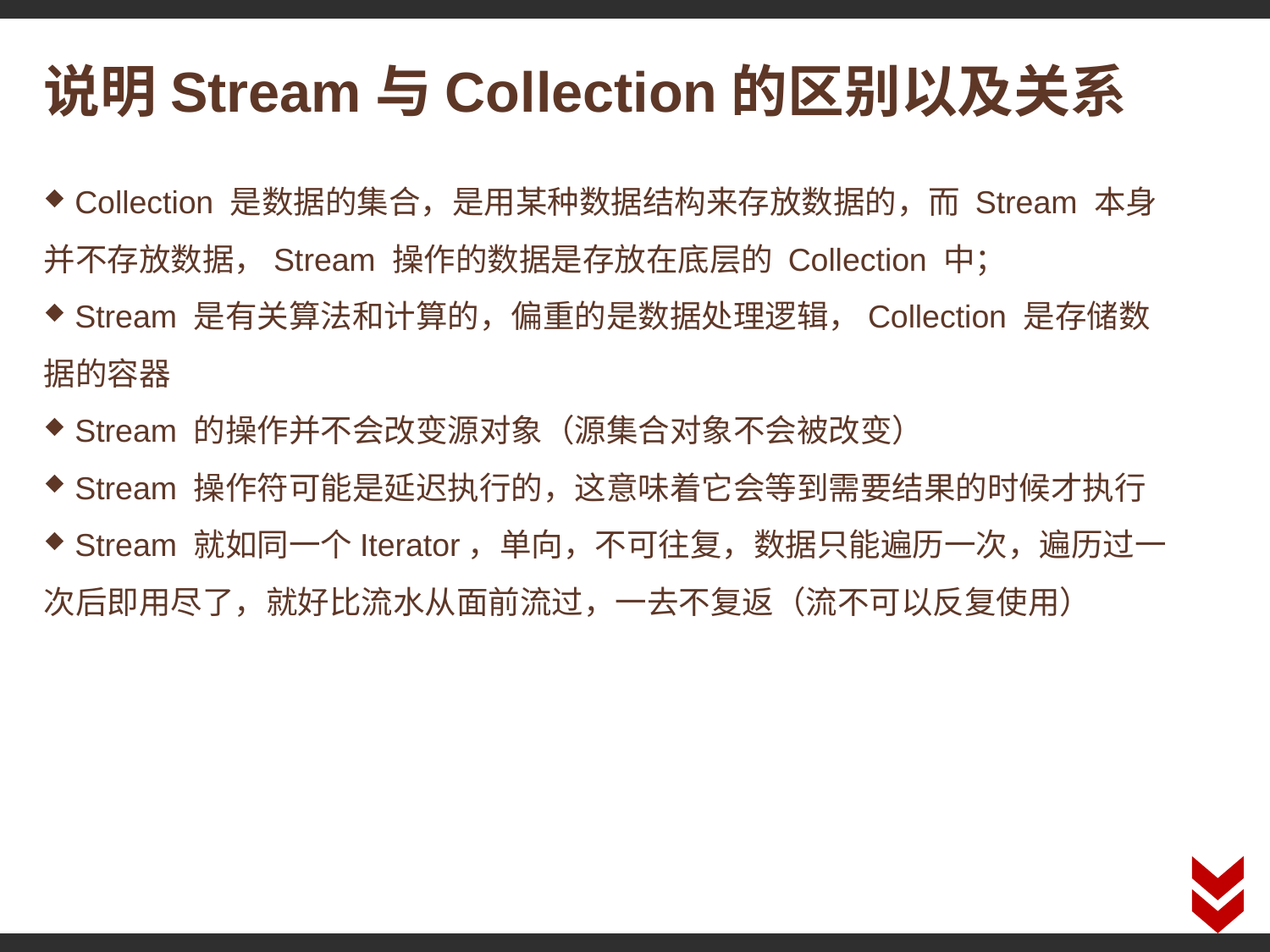

# 说明Stream与Collection的区别以及关系
 Collection 是数据的集合，是用某种数据结构来存放数据的，而 Stream 本身并不存放数据，Stream 操作的数据是存放在底层的 Collection 中；
 Stream 是有关算法和计算的，偏重的是数据处理逻辑，Collection 是存储数据的容器
 Stream 的操作并不会改变源对象（源集合对象不会被改变）
 Stream 操作符可能是延迟执行的，这意味着它会等到需要结果的时候才执行
 Stream 就如同一个Iterator，单向，不可往复，数据只能遍历一次，遍历过一次后即用尽了，就好比流水从面前流过，一去不复返（流不可以反复使用）